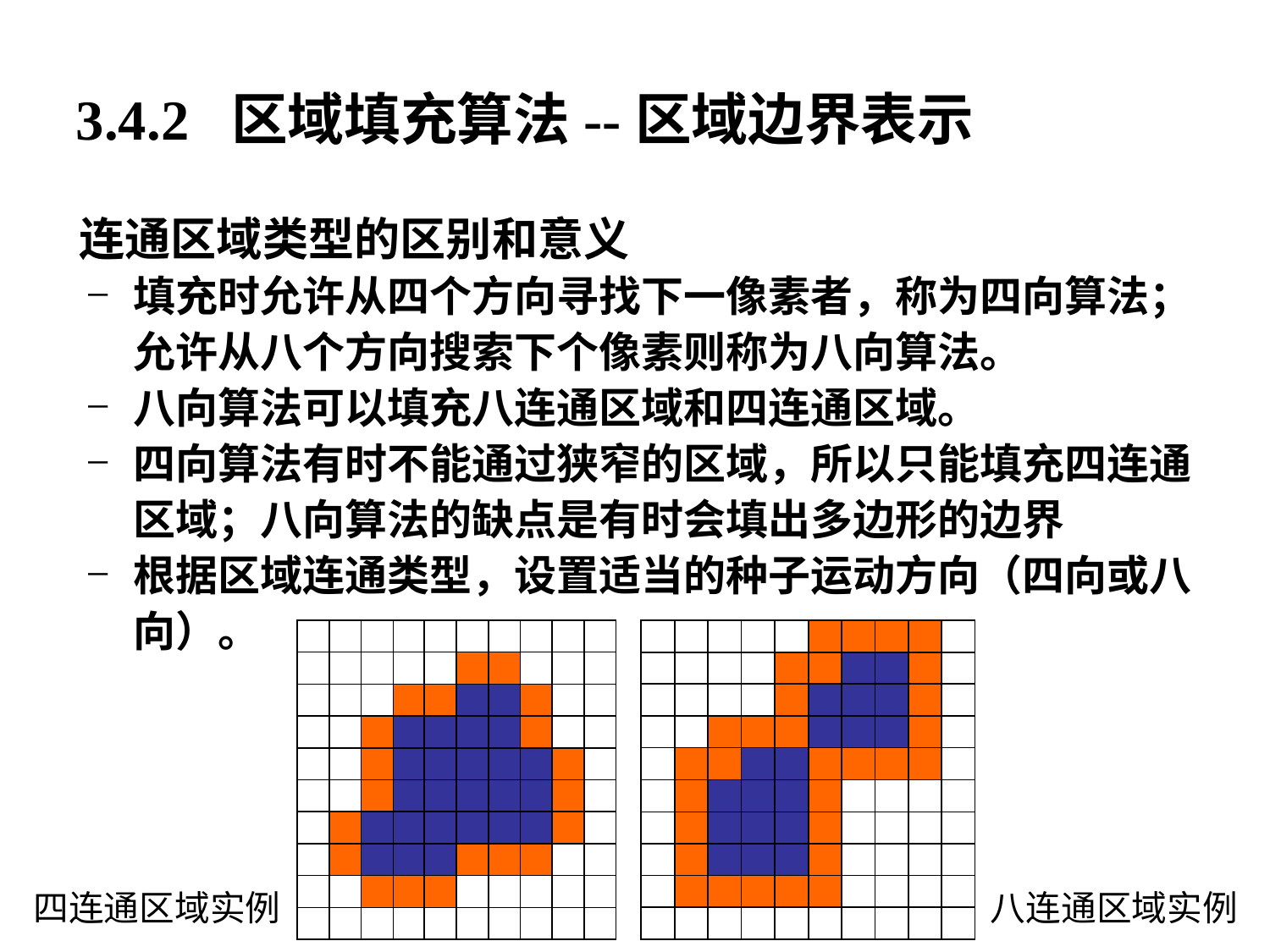

3.4.2  区域填充算法--区域边界表示
连通区域类型的区别和意义
填充时允许从四个方向寻找下一像素者，称为四向算法；允许从八个方向搜索下个像素则称为八向算法。
八向算法可以填充八连通区域和四连通区域。
四向算法有时不能通过狭窄的区域，所以只能填充四连通区域；八向算法的缺点是有时会填出多边形的边界
根据区域连通类型，设置适当的种子运动方向（四向或八向）。

四连通区域实例
八连通区域实例